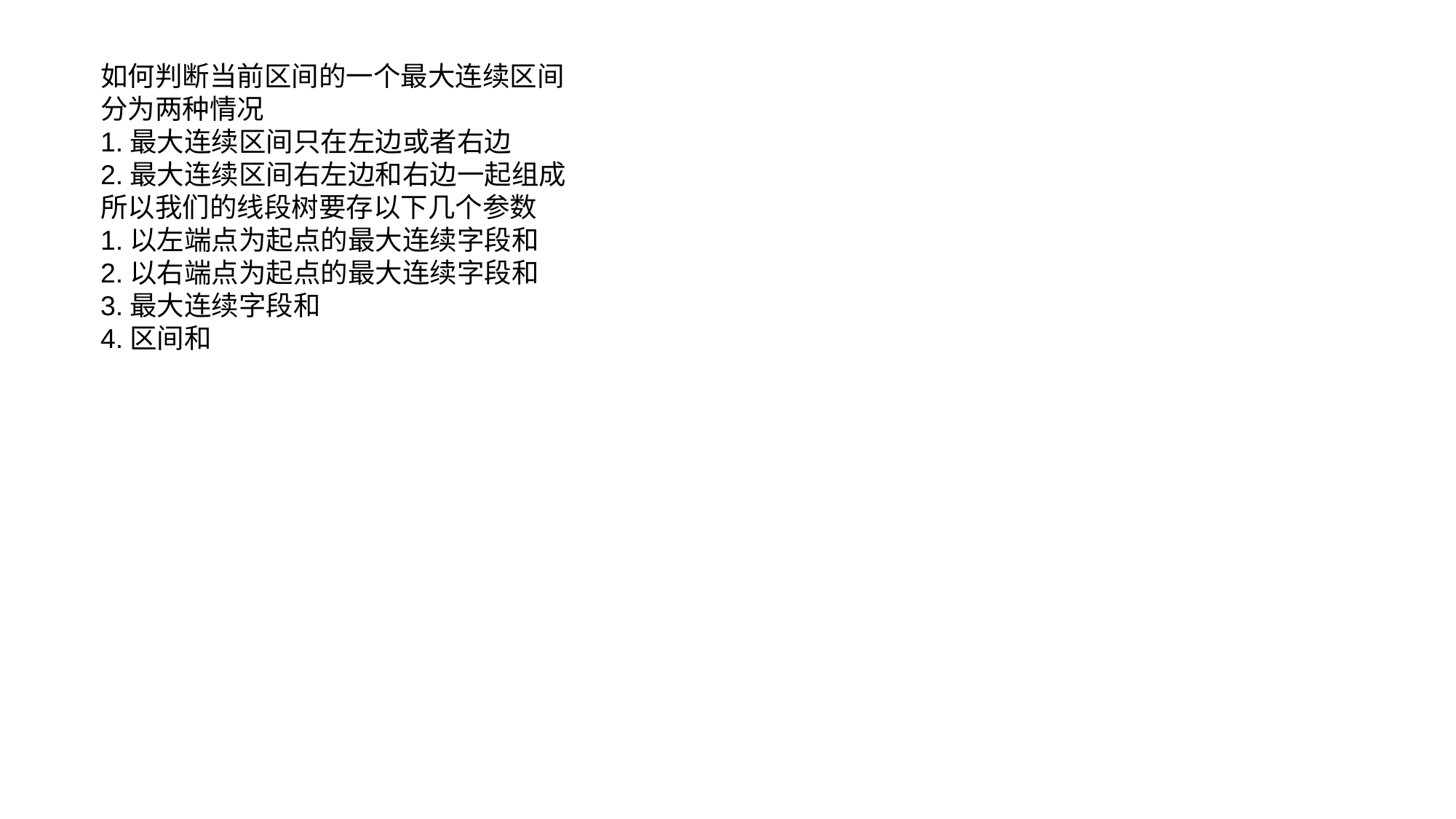

如何判断当前区间的一个最大连续区间
分为两种情况
1.最大连续区间只在左边或者右边
2.最大连续区间右左边和右边一起组成
所以我们的线段树要存以下几个参数
1.以左端点为起点的最大连续字段和
2.以右端点为起点的最大连续字段和
3.最大连续字段和
4.区间和